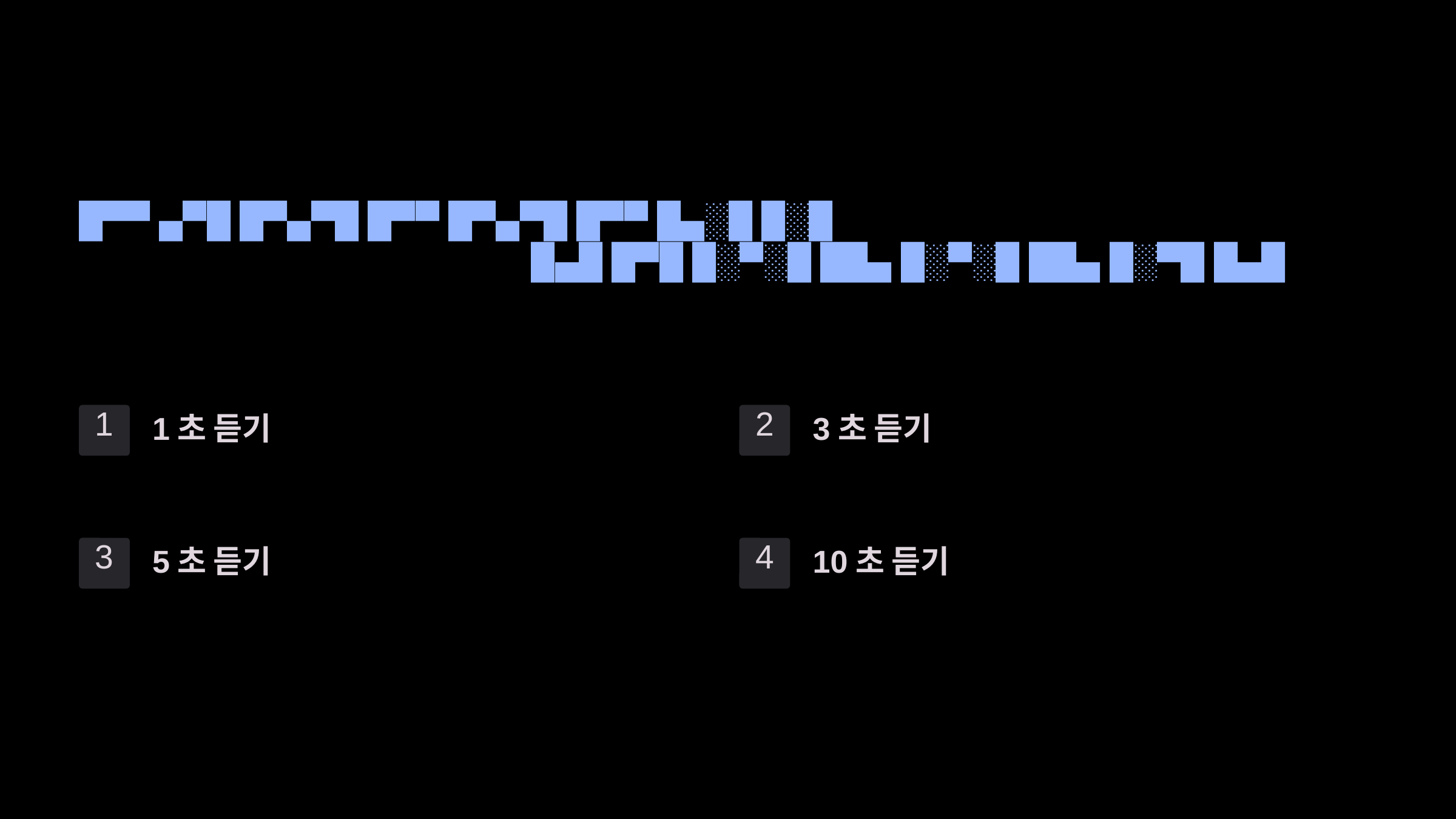

█▀▀ ▄▀█ █▀▄▀█ █▀▀ █▀▄▀█ █▀▀ █▄░█ █░█                                                                                                            █▄█ █▀█ █░▀░█ ██▄ █░▀░█ ██▄ █░▀█ █▄█

1
2
1초 듣기
3초 듣기

3
4
5초 듣기
10초 듣기